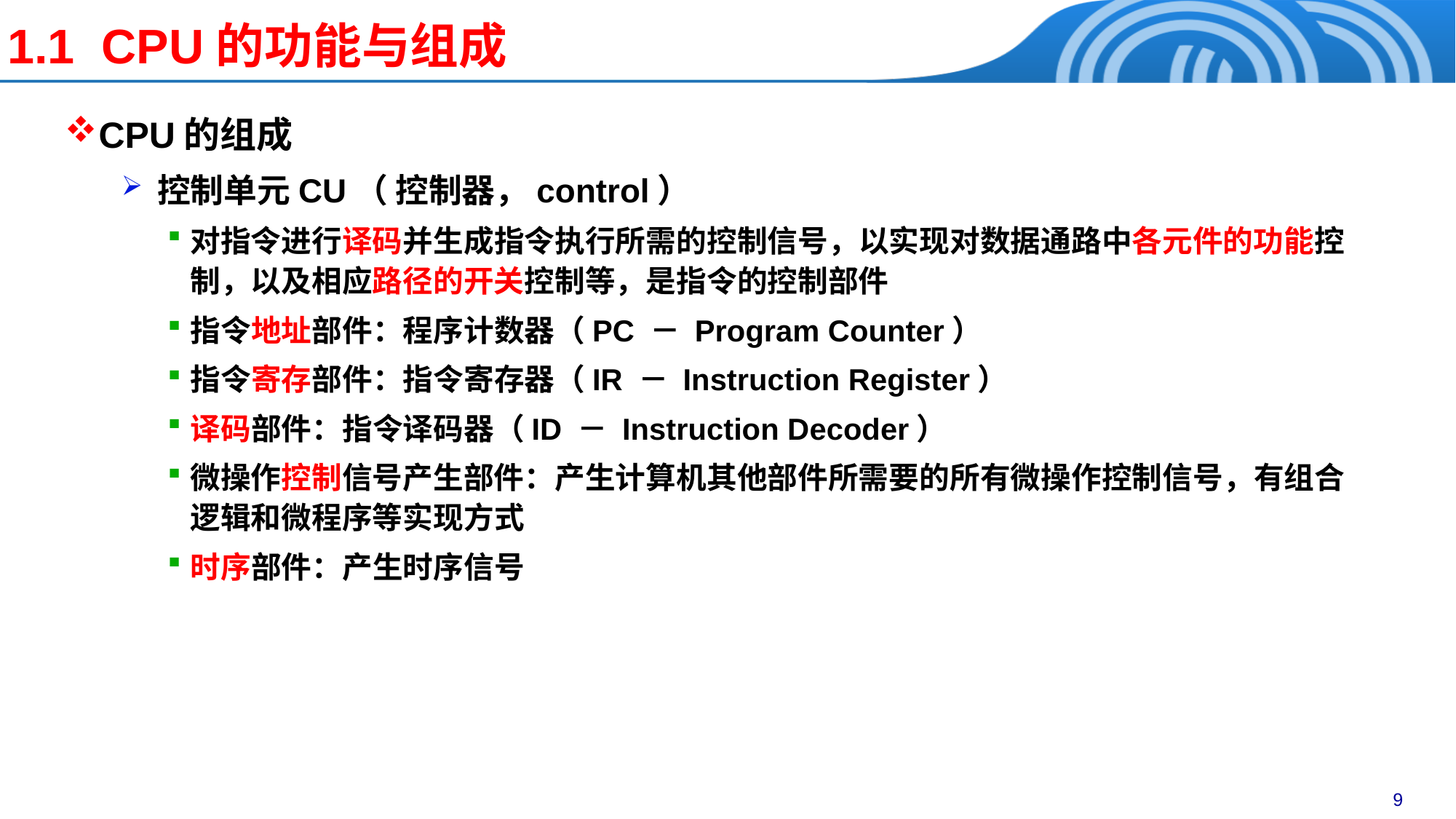

# 1.1  CPU的功能与组成
CPU的组成
 控制单元CU（ 控制器，control）
对指令进行译码并生成指令执行所需的控制信号，以实现对数据通路中各元件的功能控制，以及相应路径的开关控制等，是指令的控制部件
指令地址部件：程序计数器（PC － Program Counter）
指令寄存部件：指令寄存器（IR － Instruction Register）
译码部件：指令译码器（ID － Instruction Decoder）
微操作控制信号产生部件：产生计算机其他部件所需要的所有微操作控制信号，有组合逻辑和微程序等实现方式
时序部件：产生时序信号